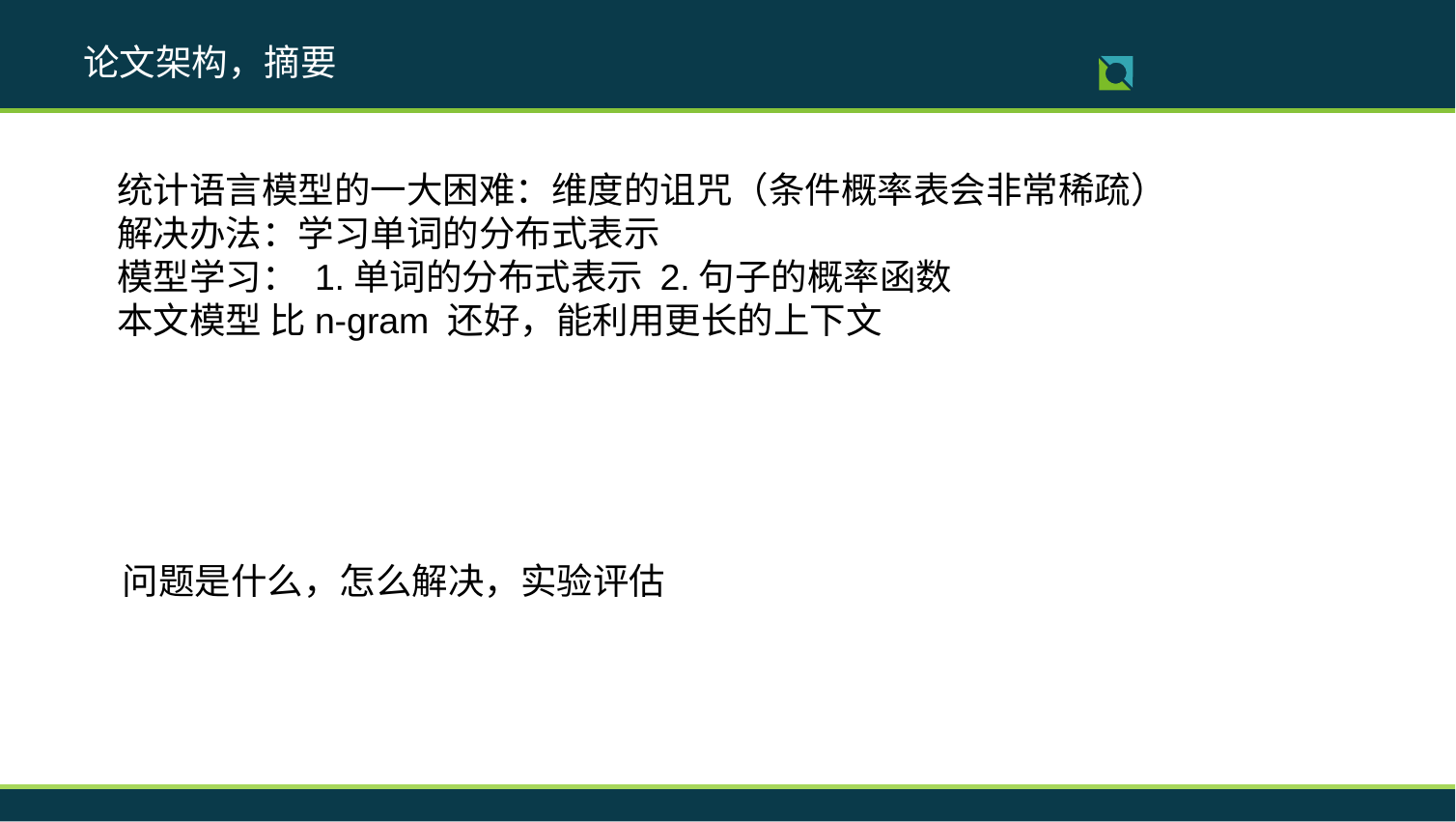

论文架构，摘要
统计语言模型的一大困难：维度的诅咒（条件概率表会非常稀疏）
解决办法：学习单词的分布式表示
模型学习： 1.单词的分布式表示 2.句子的概率函数
本文模型 比n-gram 还好，能利用更长的上下文

问题是什么，怎么解决，实验评估